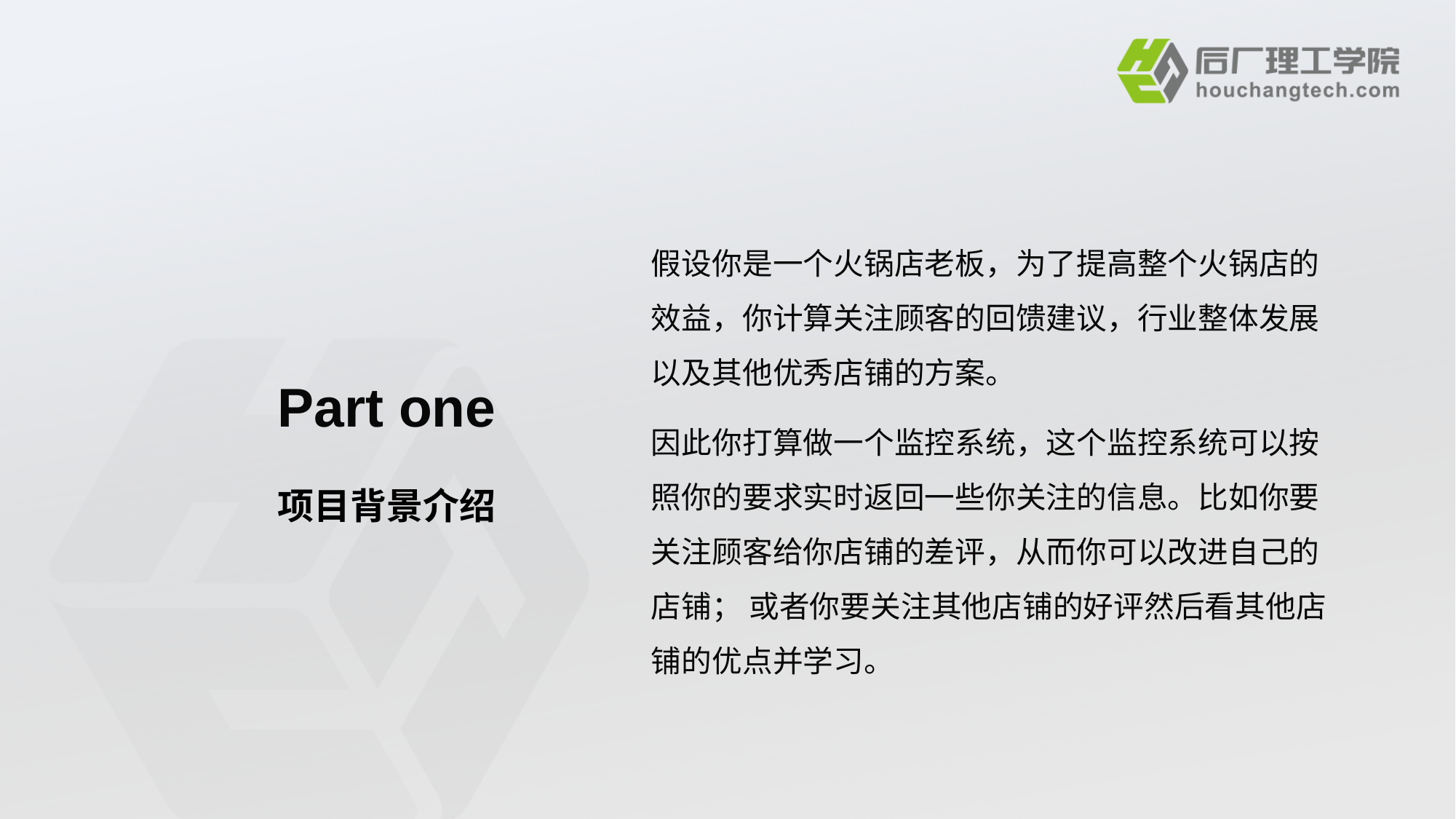

假设你是一个火锅店老板，为了提高整个火锅店的效益，你计算关注顾客的回馈建议，行业整体发展以及其他优秀店铺的方案。
因此你打算做一个监控系统，这个监控系统可以按照你的要求实时返回一些你关注的信息。比如你要关注顾客给你店铺的差评，从而你可以改进自己的店铺； 或者你要关注其他店铺的好评然后看其他店铺的优点并学习。
# Part one
项目背景介绍